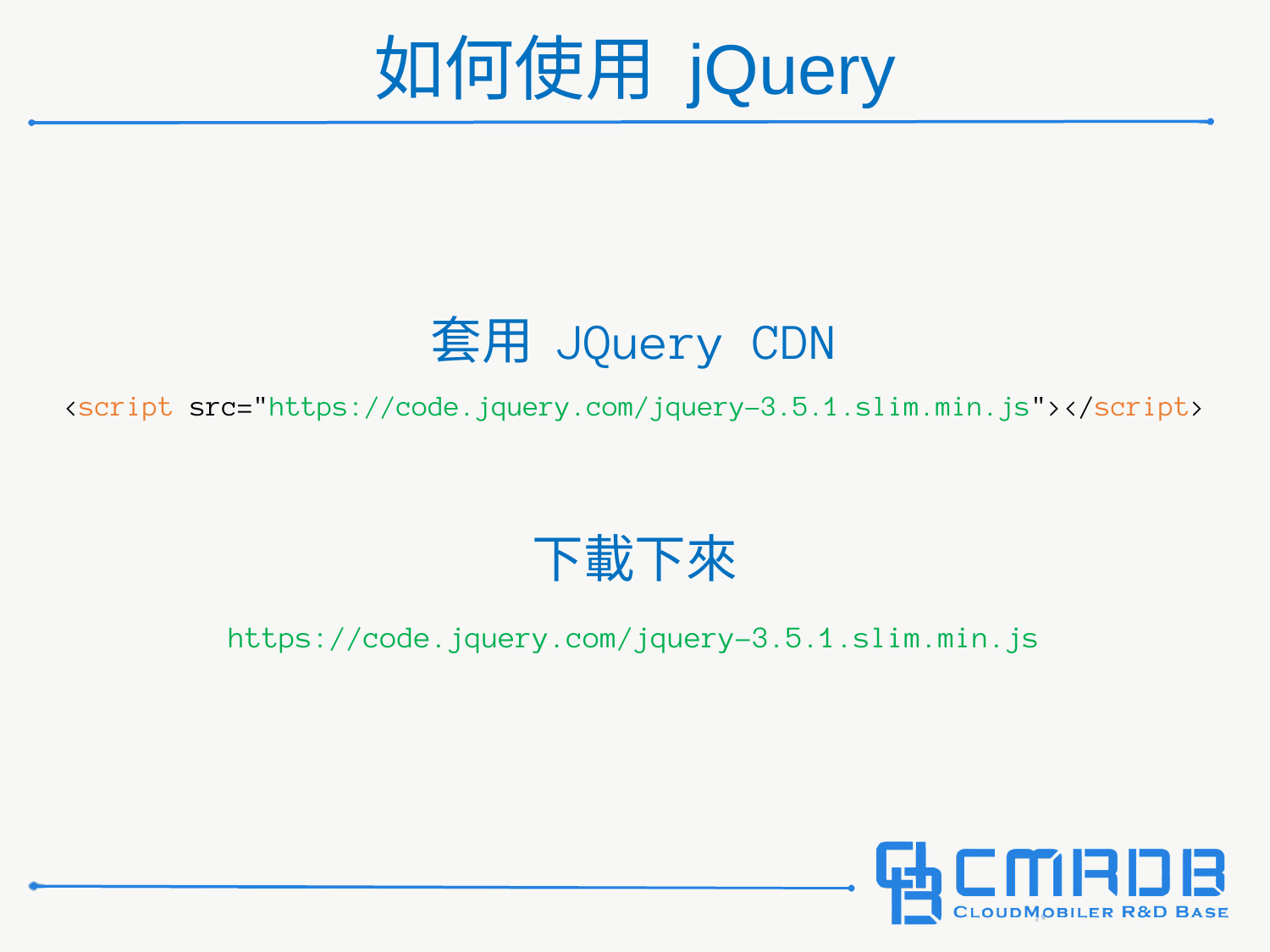

# 如何使用 jQuery
套用 JQuery CDN
<script src="https://code.jquery.com/jquery-3.5.1.slim.min.js"></script>

下載下來
https://code.jquery.com/jquery-3.5.1.slim.min.js
4